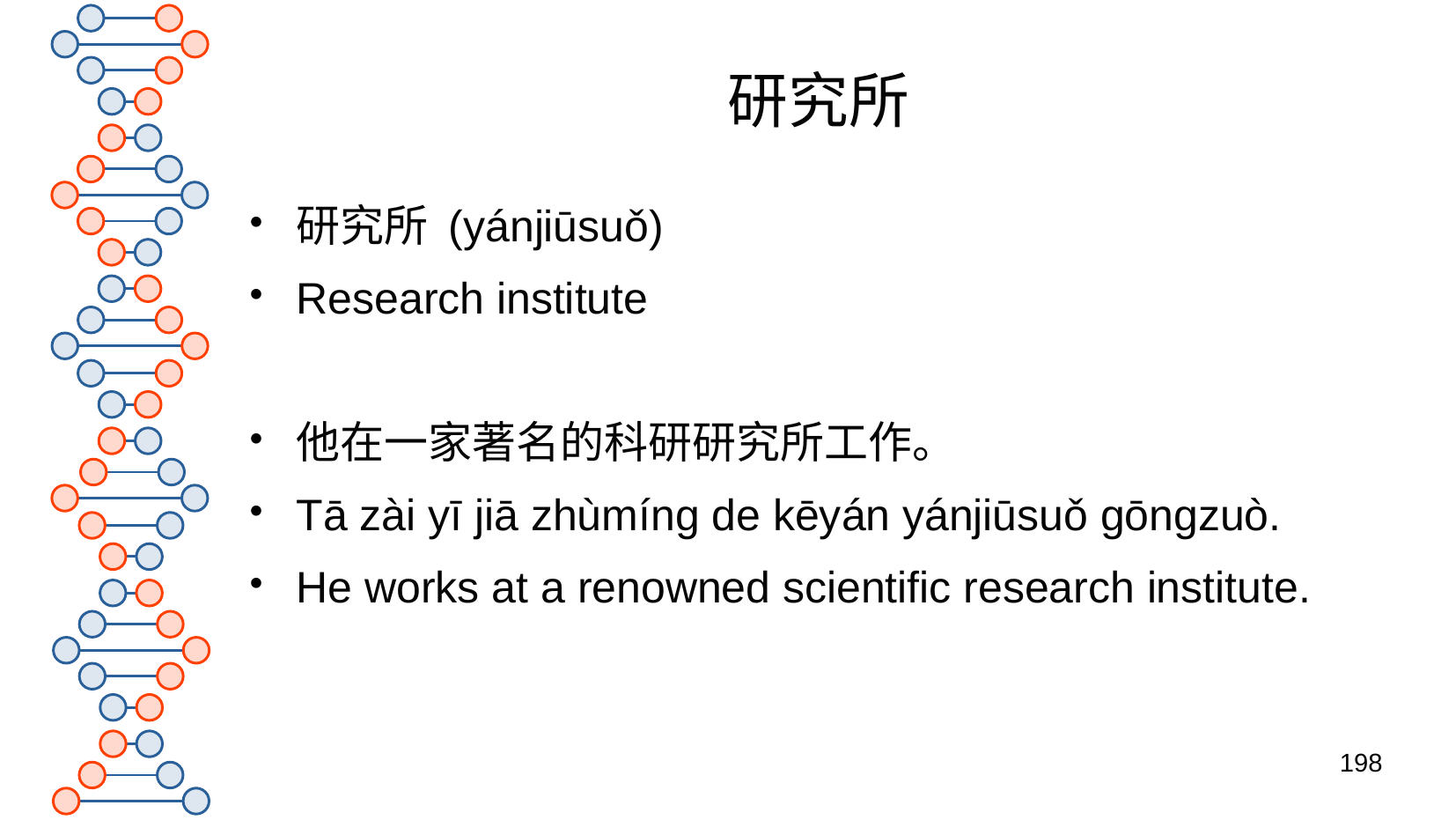

# 研究所
研究所 (yánjiūsuǒ)
Research institute

他在一家著名的科研研究所工作。
Tā zài yī jiā zhùmíng de kēyán yánjiūsuǒ gōngzuò.
He works at a renowned scientific research institute.

198